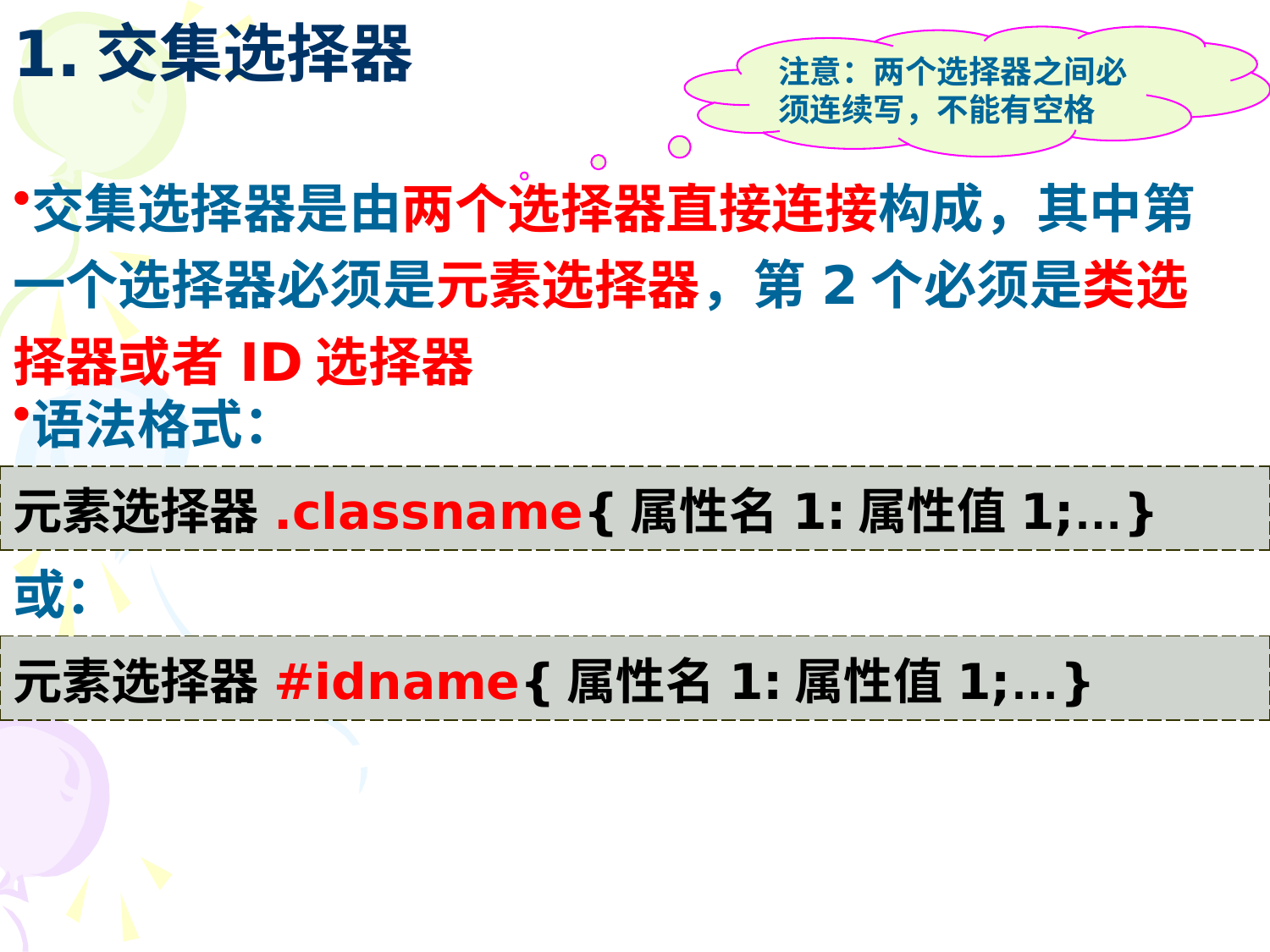

# 1.交集选择器
注意：两个选择器之间必须连续写，不能有空格
| 交集选择器是由两个选择器直接连接构成，其中第一个选择器必须是元素选择器，第2个必须是类选择器或者ID选择器 |
| --- |
| 语法格式： |
| --- |
| 元素选择器.classname{属性名1:属性值1;…} |
| --- |
| 或： |
| --- |
| 元素选择器#idname{属性名1:属性值1;…} |
| --- |